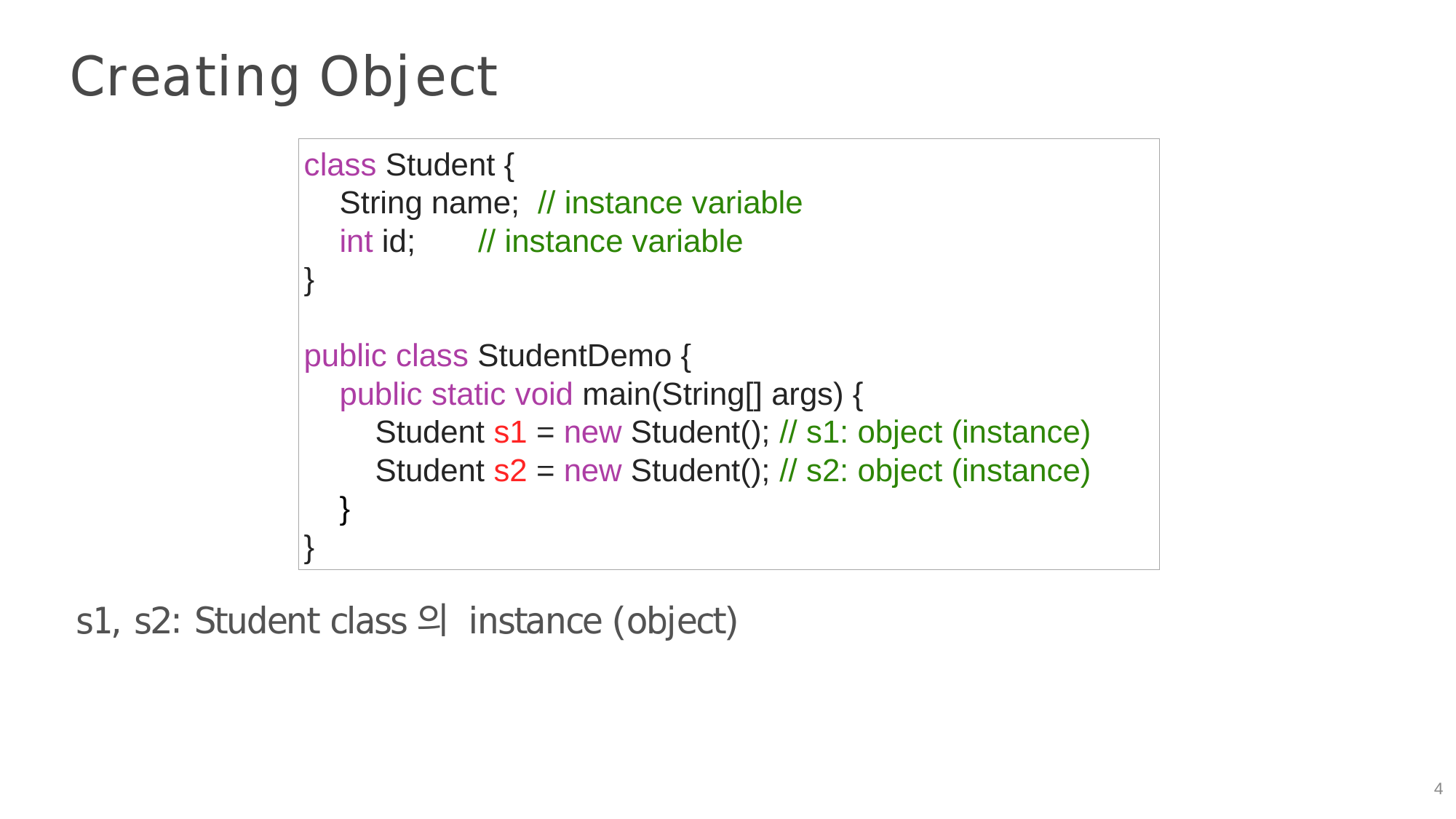

# Creating Object
class Student {
    String name;  // instance variable
    int id;       // instance variable
}

public class StudentDemo {
    public static void main(String[] args) {
        Student s1 = new Student(); // s1: object (instance)
        Student s2 = new Student(); // s2: object (instance)
    }
}
s1, s2: Student class의 instance (object)
4